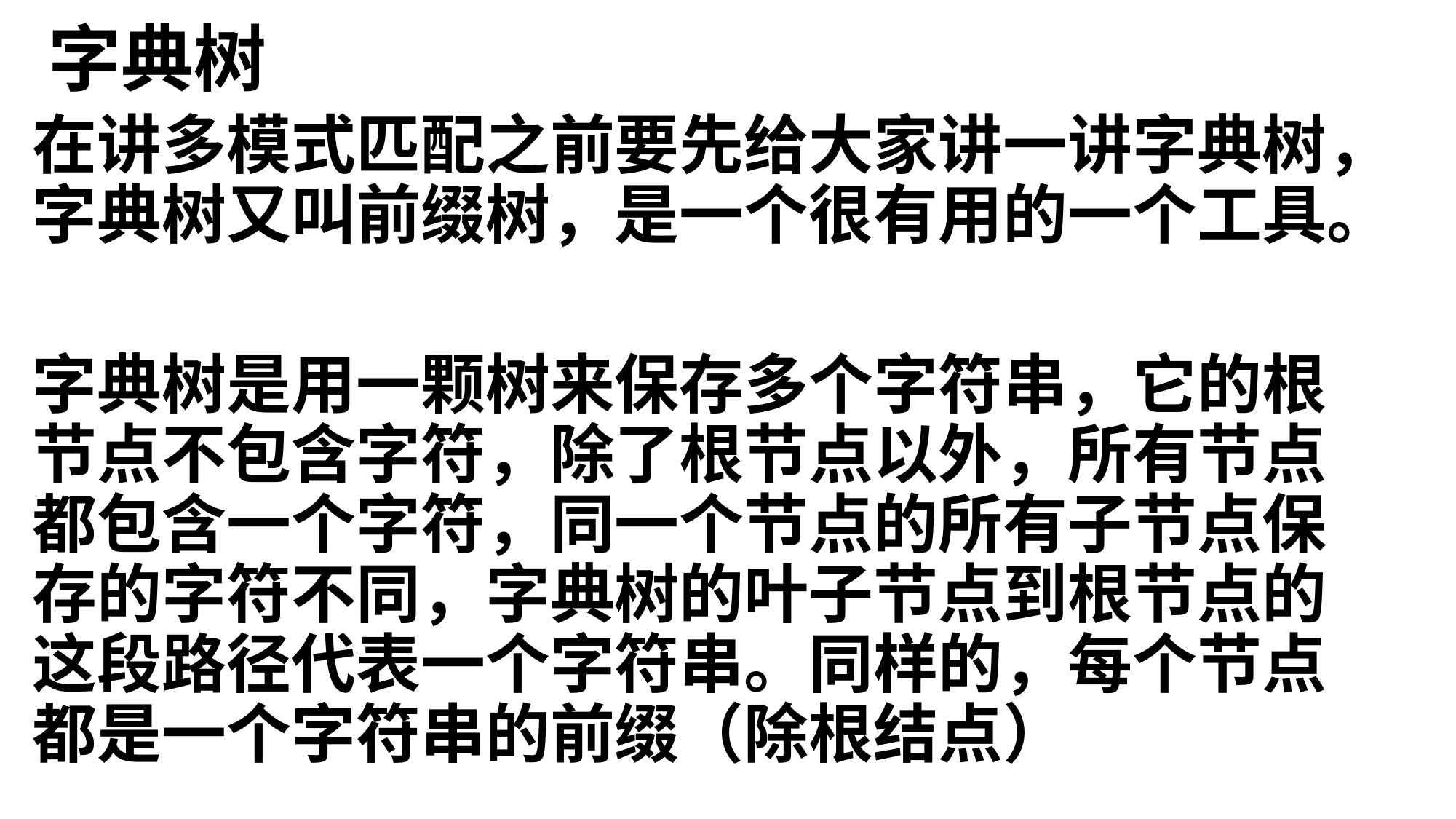

# 字典树
在讲多模式匹配之前要先给大家讲一讲字典树，字典树又叫前缀树，是一个很有用的一个工具。

字典树是用一颗树来保存多个字符串，它的根节点不包含字符，除了根节点以外，所有节点都包含一个字符，同一个节点的所有子节点保存的字符不同，字典树的叶子节点到根节点的这段路径代表一个字符串。同样的，每个节点都是一个字符串的前缀（除根结点）